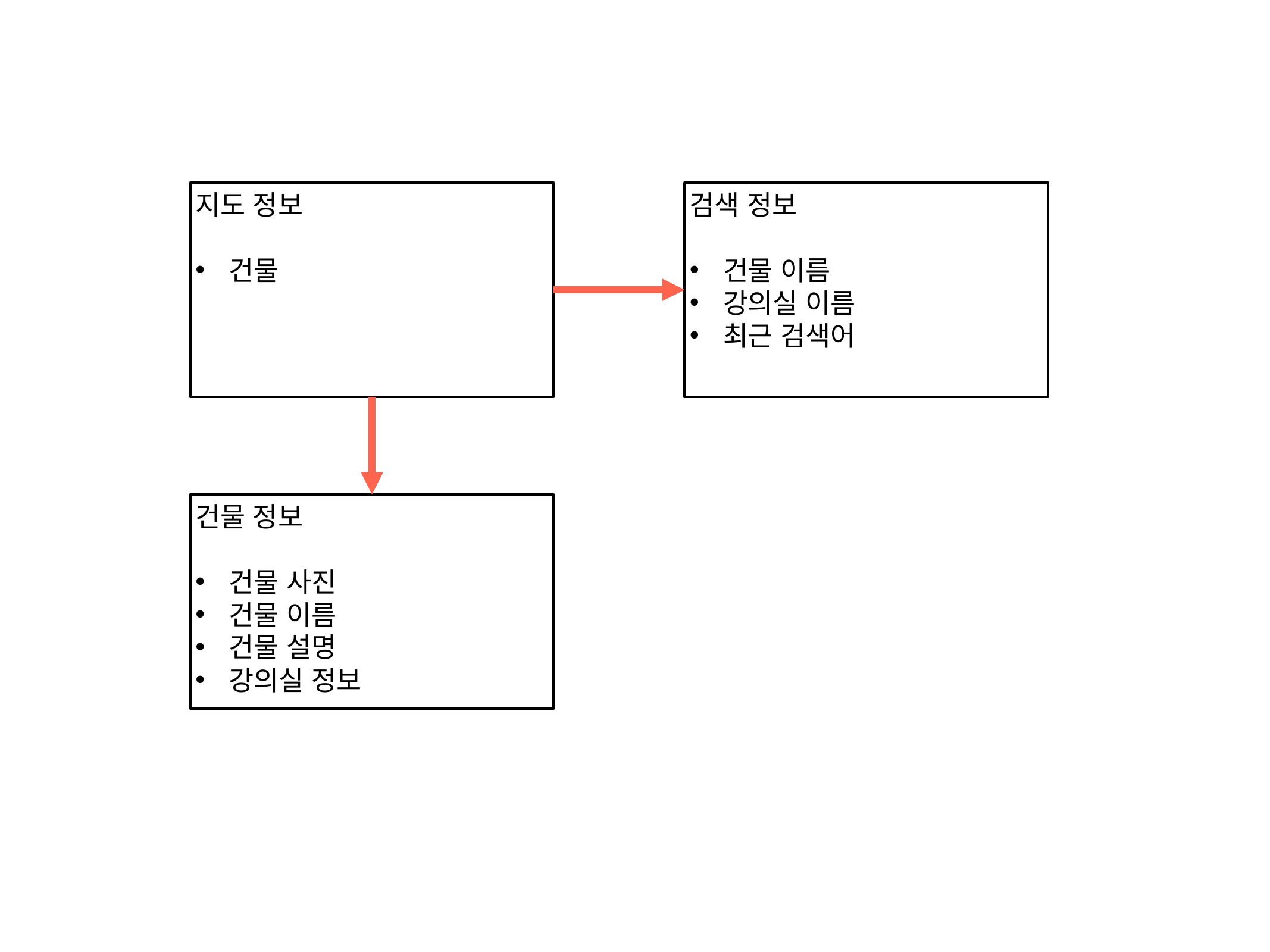

지도 정보

건물
검색 정보

건물 이름
강의실 이름
최근 검색어
건물 정보

건물 사진
건물 이름
건물 설명
강의실 정보